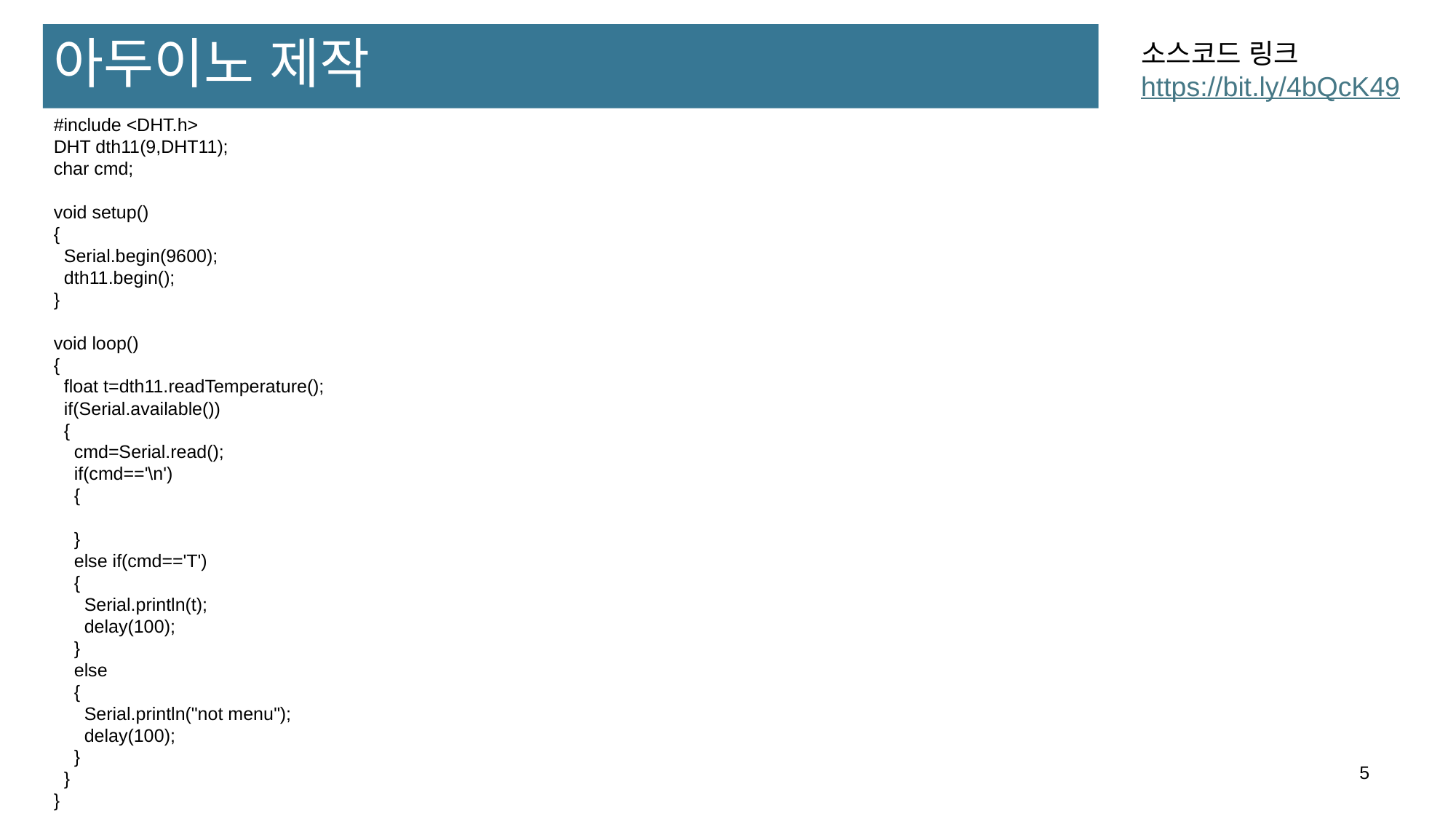

아두이노 제작
소스코드 링크
https://bit.ly/4bQcK49
#include <DHT.h>
DHT dth11(9,DHT11);
char cmd;

void setup()
{
  Serial.begin(9600);
  dth11.begin();
}

void loop()
{
  float t=dth11.readTemperature();
  if(Serial.available())
  {
    cmd=Serial.read();
    if(cmd=='\n')
    {

    }
    else if(cmd=='T')
    {
      Serial.println(t);
      delay(100);
    }
    else
    {
      Serial.println("not menu");
      delay(100);
    }
  }
}